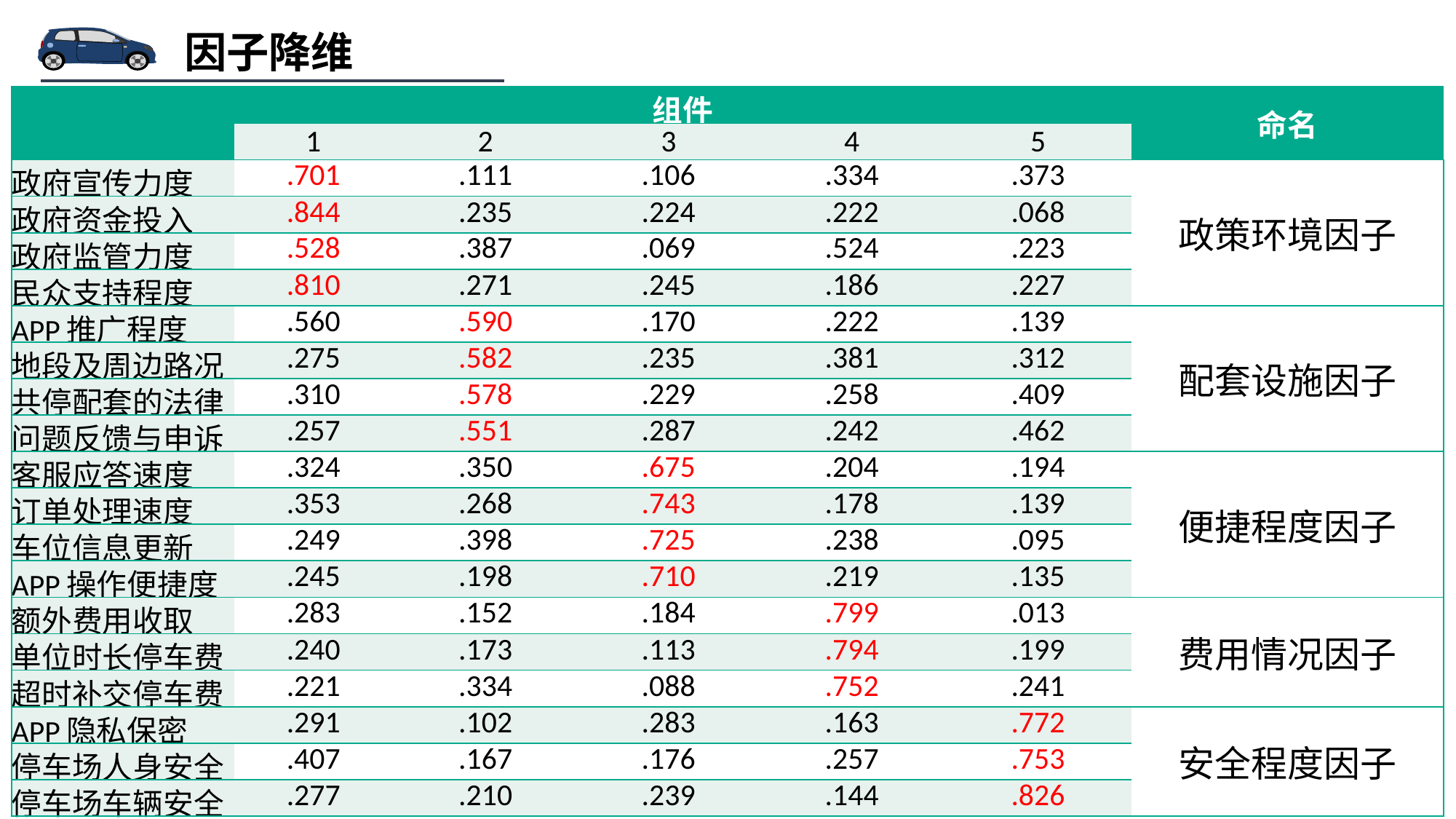

因子降维

|  | 组件 |  |  |  |  | 命名 |
| --- | --- | --- | --- | --- | --- | --- |
|  | 1 | 2 | 3 | 4 | 5 |  |
| 政府宣传力度 | .701 | .111 | .106 | .334 | .373 | 政策环境因子 |
| 政府资金投入 | .844 | .235 | .224 | .222 | .068 |  |
| 政府监管力度 | .528 | .387 | .069 | .524 | .223 |  |
| 民众支持程度 | .810 | .271 | .245 | .186 | .227 |  |
| APP推广程度 | .560 | .590 | .170 | .222 | .139 | 配套设施因子 |
| 地段及周边路况 | .275 | .582 | .235 | .381 | .312 |  |
| 共停配套的法律 | .310 | .578 | .229 | .258 | .409 |  |
| 问题反馈与申诉 | .257 | .551 | .287 | .242 | .462 |  |
| 客服应答速度 | .324 | .350 | .675 | .204 | .194 | 便捷程度因子 |
| 订单处理速度 | .353 | .268 | .743 | .178 | .139 |  |
| 车位信息更新 | .249 | .398 | .725 | .238 | .095 |  |
| APP操作便捷度 | .245 | .198 | .710 | .219 | .135 |  |
| 额外费用收取 | .283 | .152 | .184 | .799 | .013 | 费用情况因子 |
| 单位时长停车费 | .240 | .173 | .113 | .794 | .199 |  |
| 超时补交停车费 | .221 | .334 | .088 | .752 | .241 |  |
| APP隐私保密 | .291 | .102 | .283 | .163 | .772 | 安全程度因子 |
| 停车场人身安全 | .407 | .167 | .176 | .257 | .753 |  |
| 停车场车辆安全 | .277 | .210 | .239 | .144 | .826 |  |